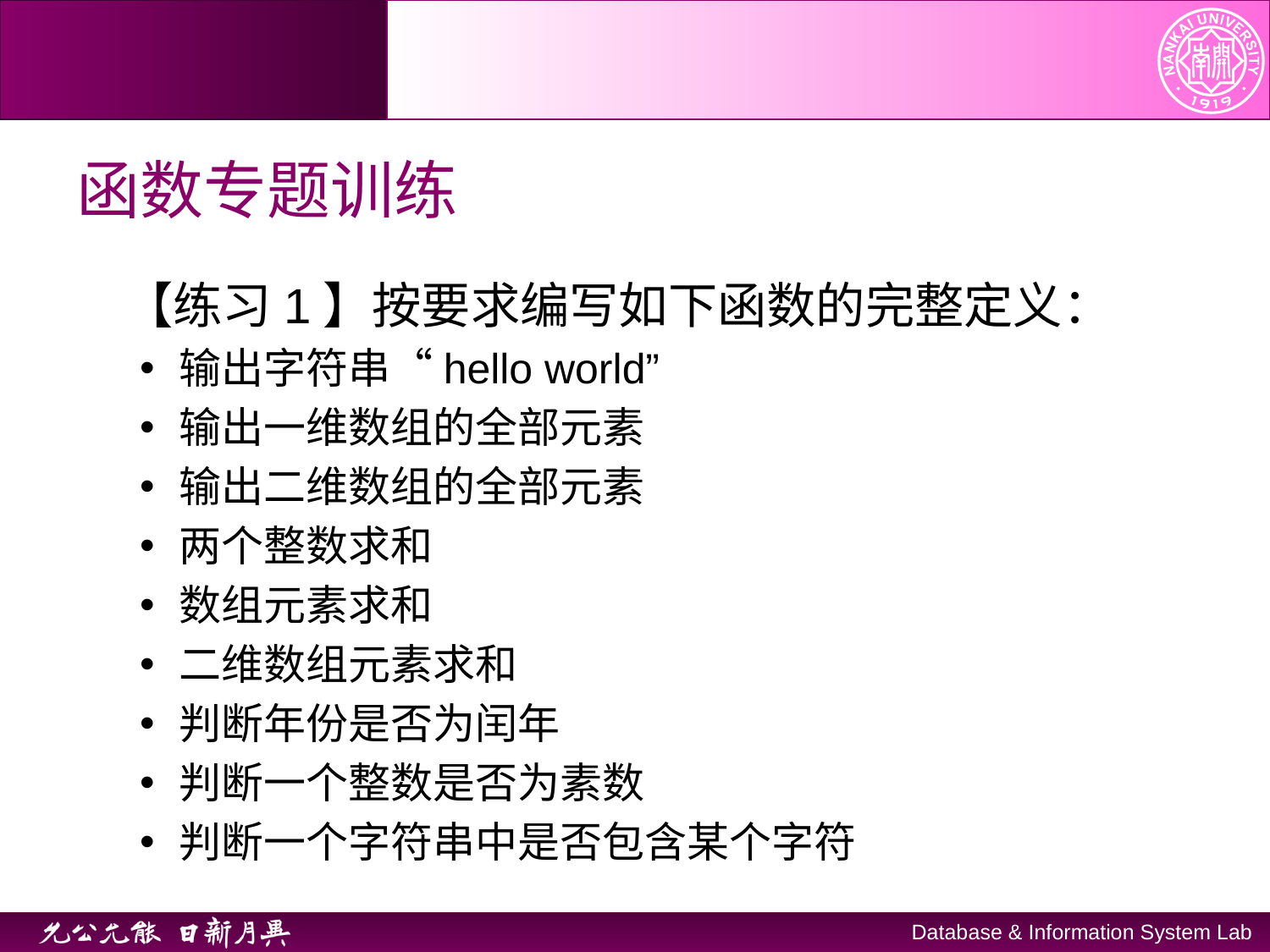

# 函数专题训练
【练习1】按要求编写如下函数的完整定义：
输出字符串“hello world”
输出一维数组的全部元素
输出二维数组的全部元素
两个整数求和
数组元素求和
二维数组元素求和
判断年份是否为闰年
判断一个整数是否为素数
判断一个字符串中是否包含某个字符